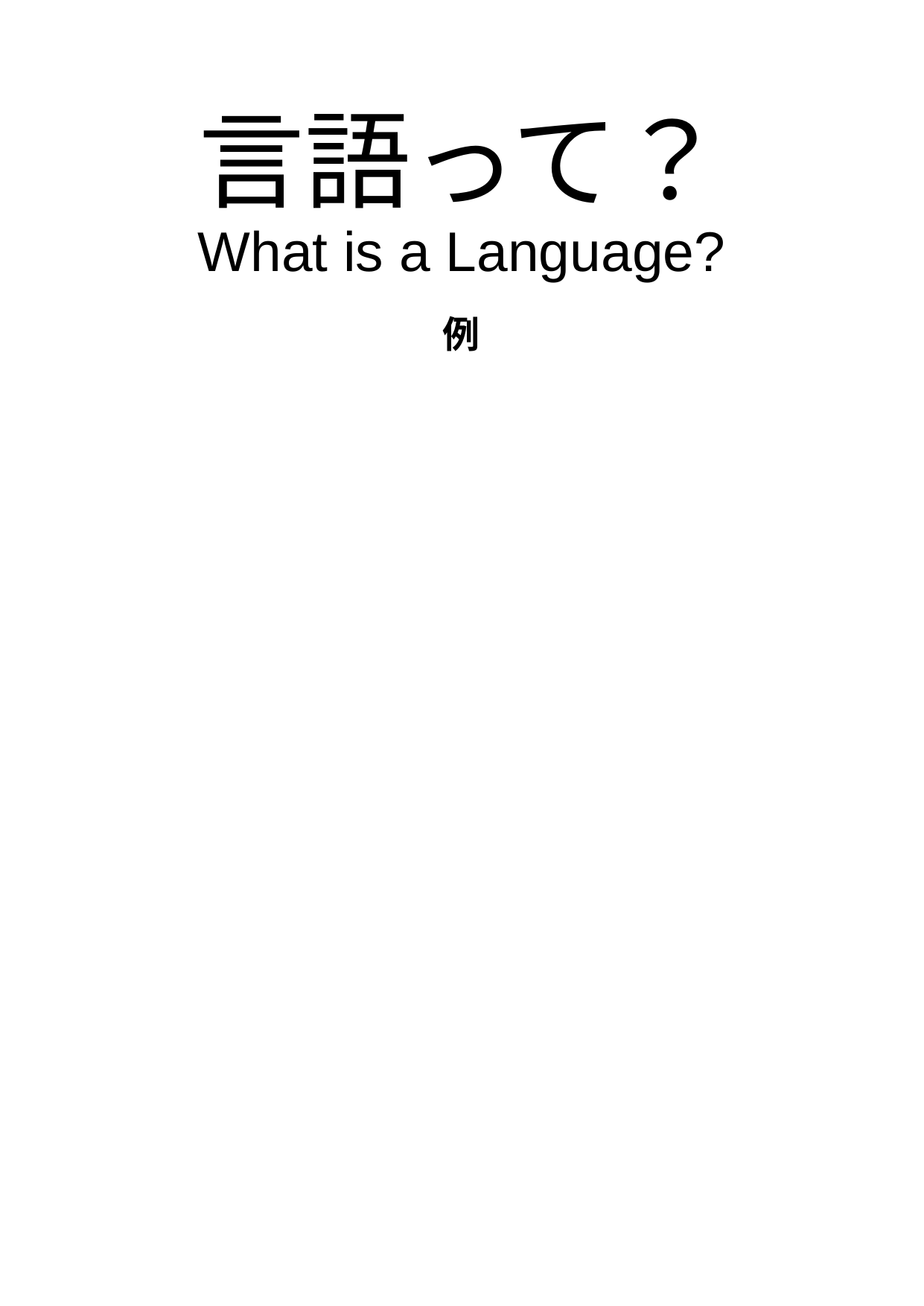

# 言語って？ What is a Language?
例